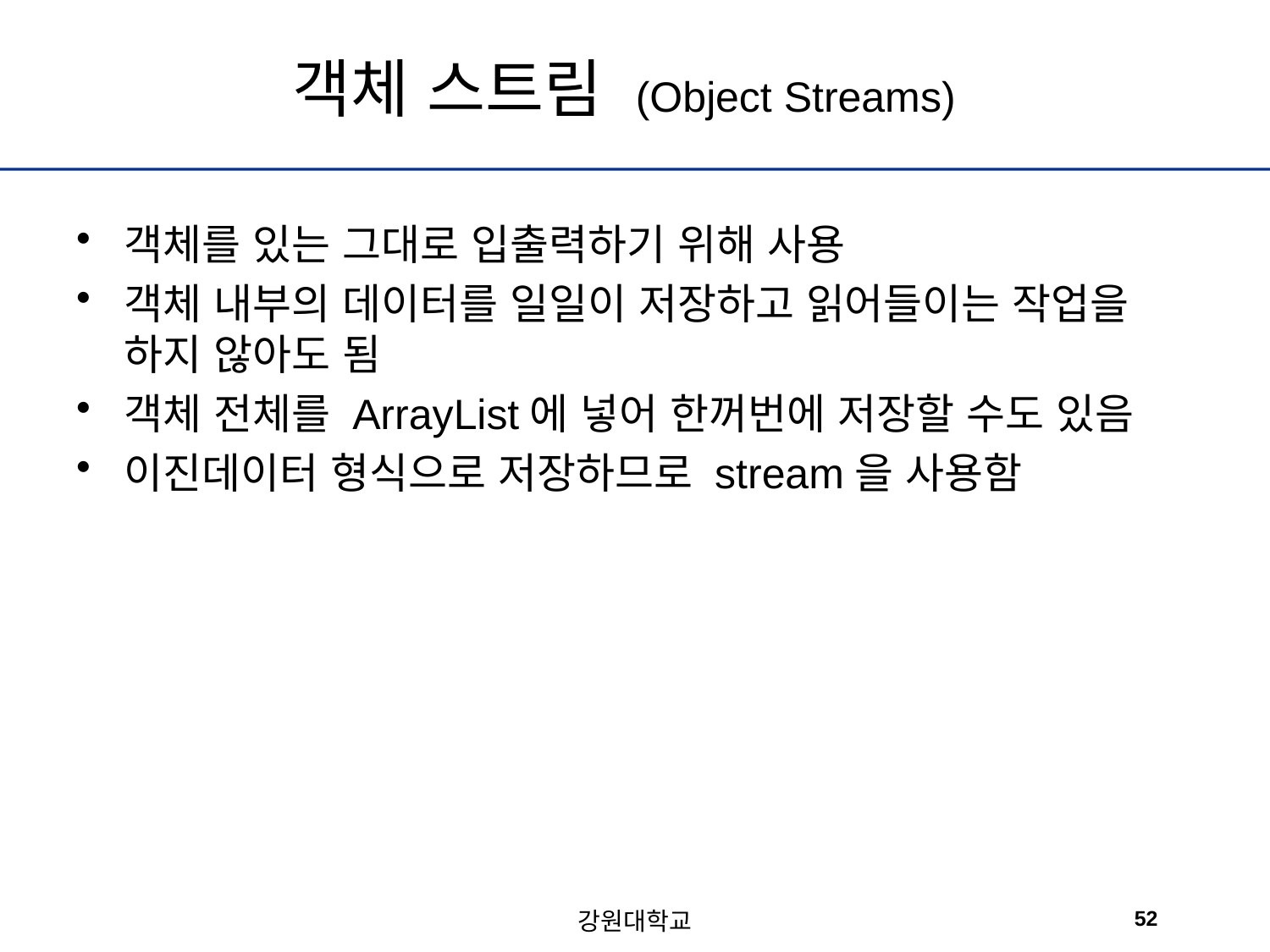

# 객체 스트림 (Object Streams)

객체를 있는 그대로 입출력하기 위해 사용
객체 내부의 데이터를 일일이 저장하고 읽어들이는 작업을 하지 않아도 됨
객체 전체를 ArrayList에 넣어 한꺼번에 저장할 수도 있음
이진데이터 형식으로 저장하므로 stream을 사용함
강원대학교